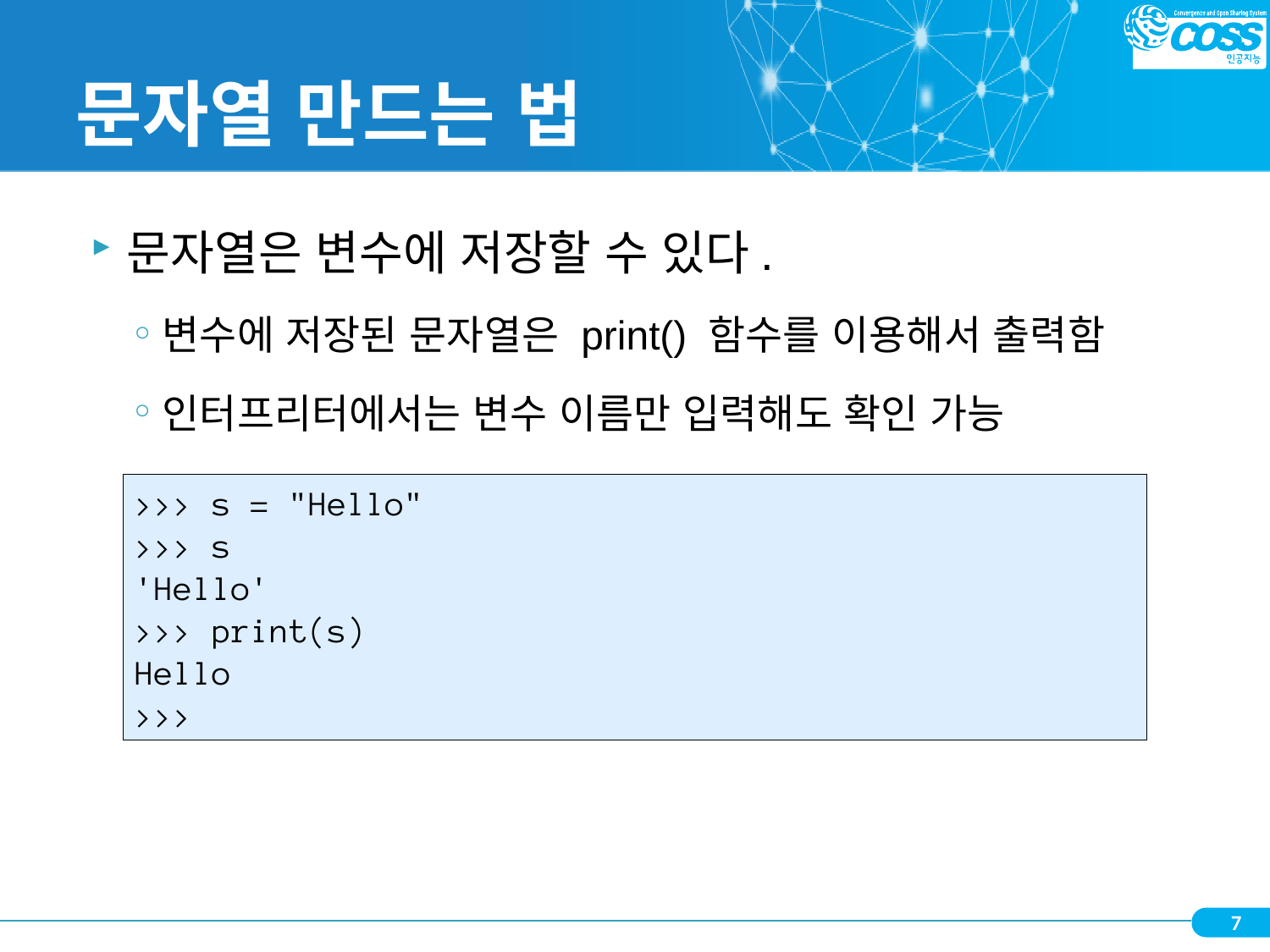

# 문자열 만드는 법
문자열은 변수에 저장할 수 있다.
변수에 저장된 문자열은 print() 함수를 이용해서 출력함
인터프리터에서는 변수 이름만 입력해도 확인 가능
>>> s = "Hello"
>>> s
'Hello'
>>> print(s)
Hello
>>>